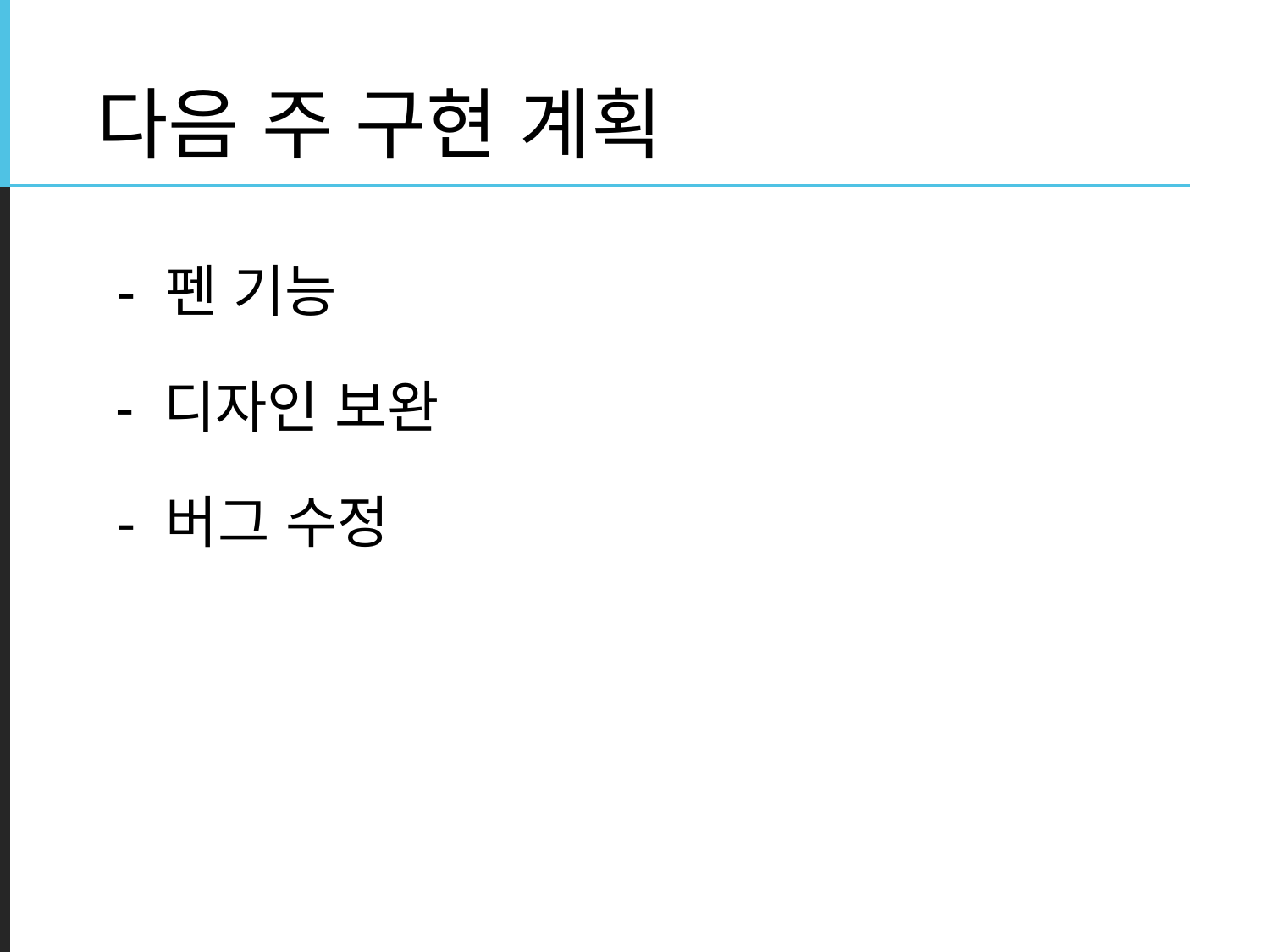

# 다음 주 구현 계획
- 펜 기능
- 디자인 보완
- 버그 수정